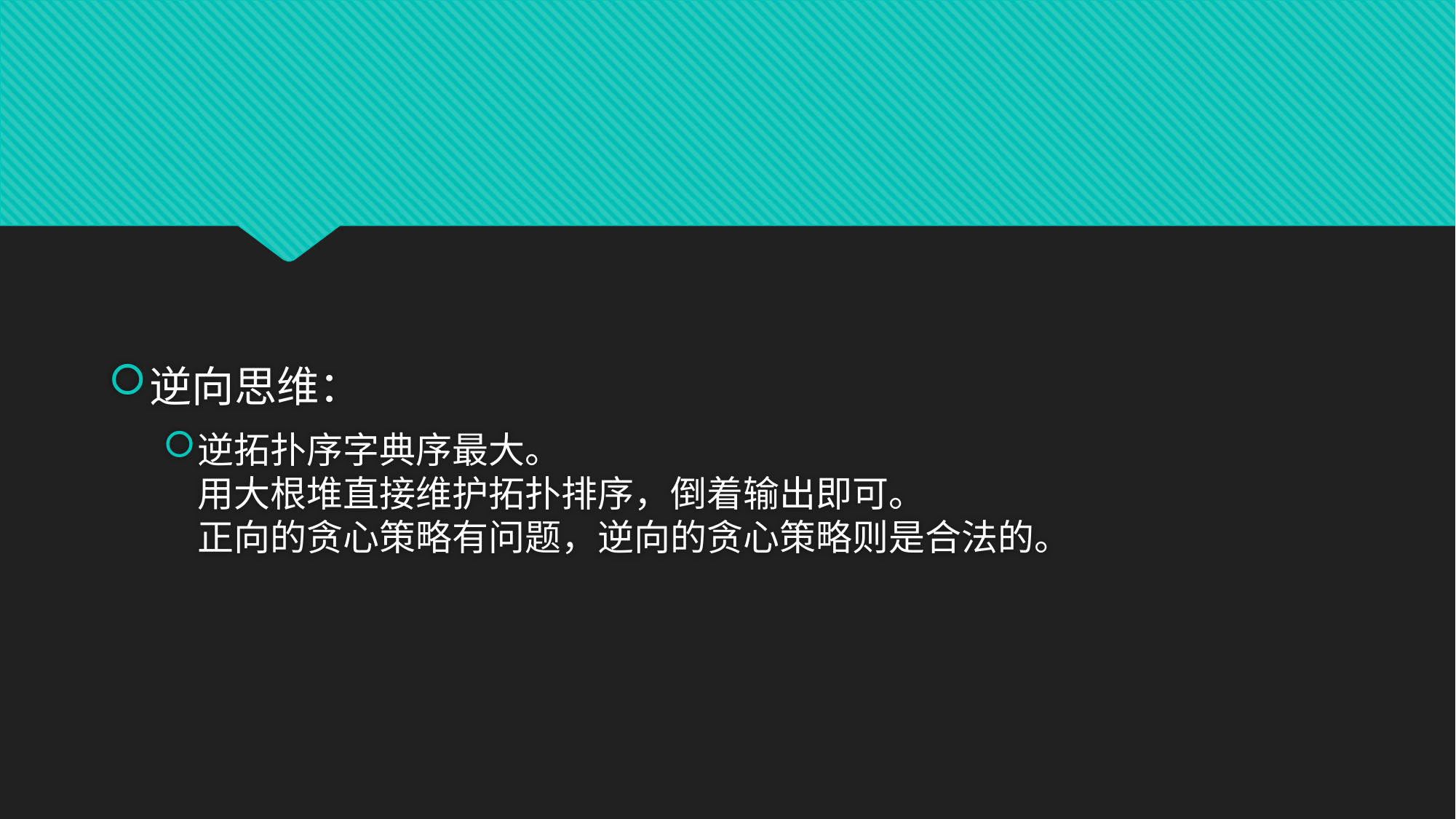

#
逆向思维：
逆拓扑序字典序最大。 
用大根堆直接维护拓扑排序，倒着输出即可。 
正向的贪心策略有问题，逆向的贪心策略则是合法的。